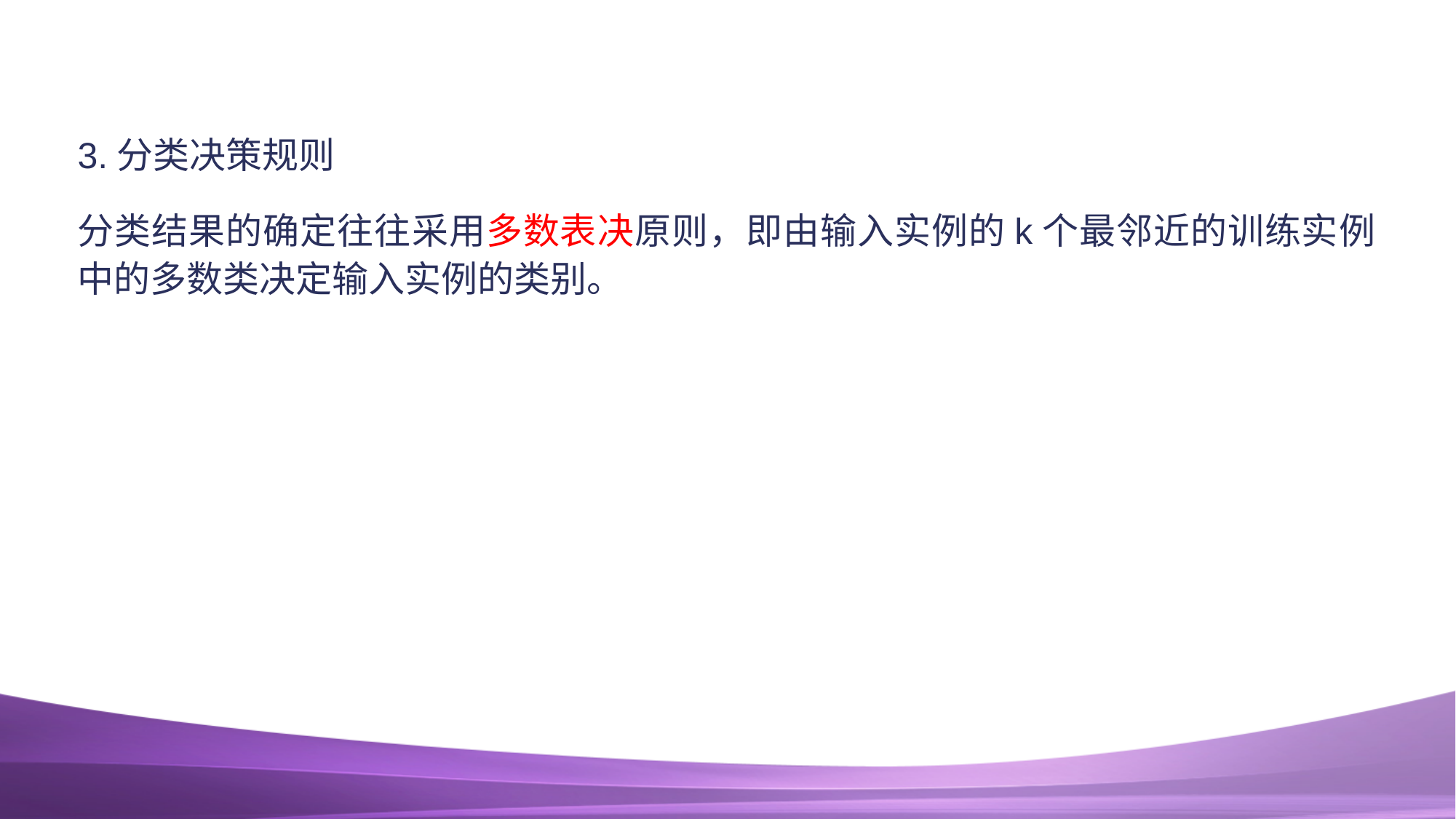

#
3.分类决策规则
分类结果的确定往往采用多数表决原则，即由输入实例的k个最邻近的训练实例中的多数类决定输入实例的类别。